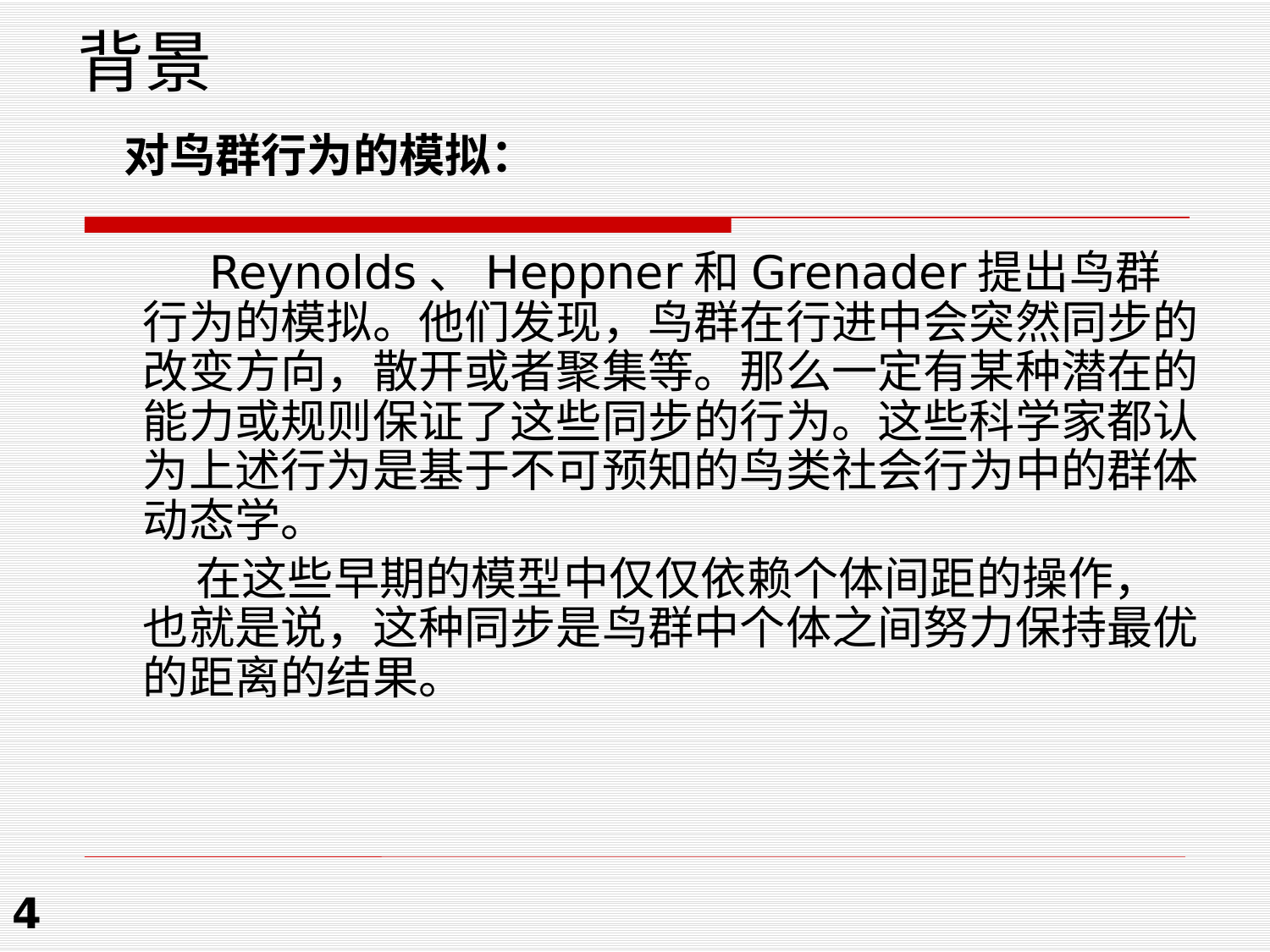

# 背景
　对鸟群行为的模拟：

         Reynolds、Heppner和Grenader提出鸟群行为的模拟。他们发现，鸟群在行进中会突然同步的改变方向，散开或者聚集等。那么一定有某种潜在的能力或规则保证了这些同步的行为。这些科学家都认为上述行为是基于不可预知的鸟类社会行为中的群体动态学。
　       在这些早期的模型中仅仅依赖个体间距的操作，也就是说，这种同步是鸟群中个体之间努力保持最优的距离的结果。